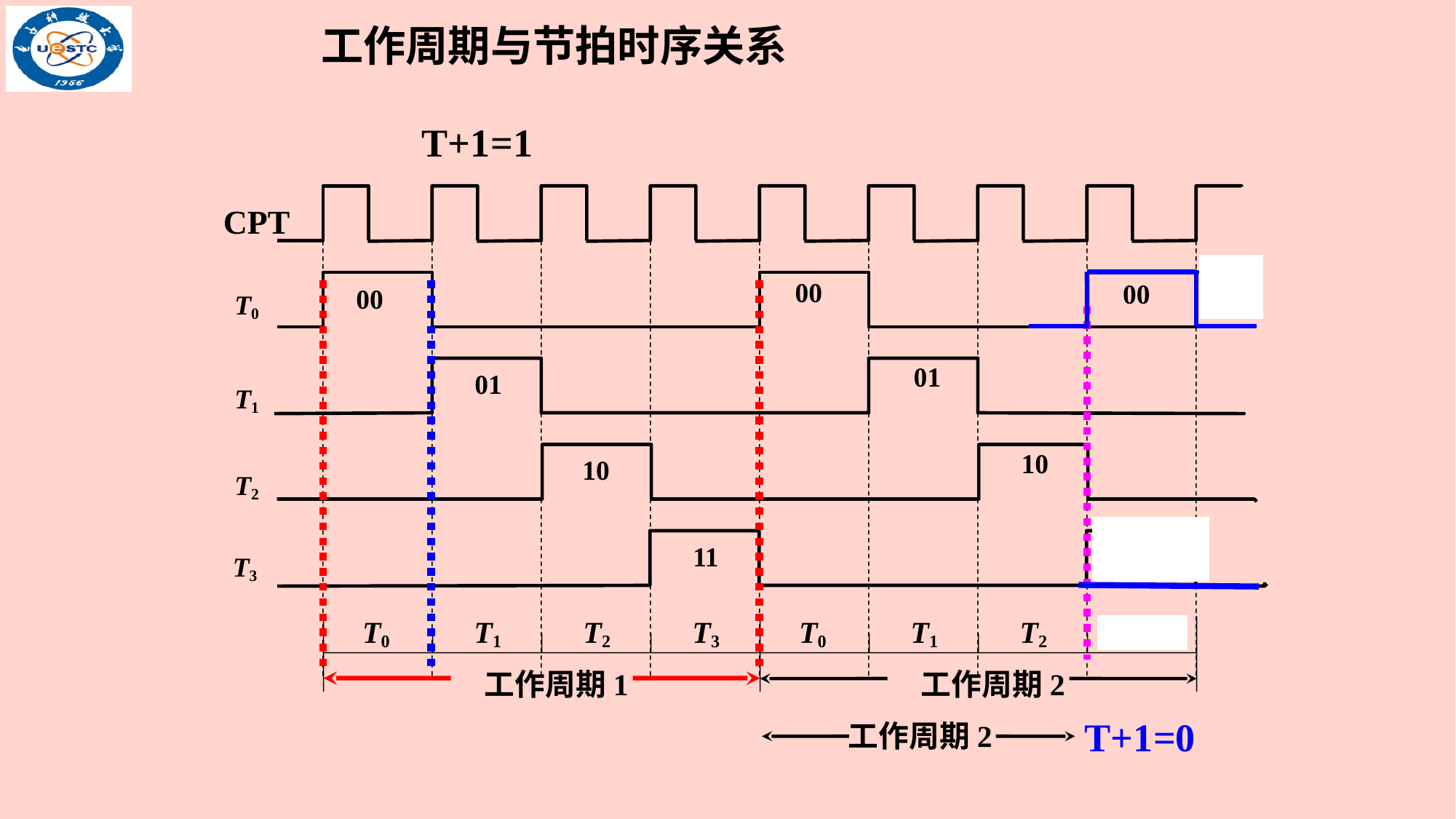

工作周期与节拍时序关系
T+1=1

CPT

00
00

00
T0
01

01
T1
10

10
T2

11

11
T3
T0
T1
T2
T3
T0
T1
T2
T3

工作周期1
工作周期2

T+1=0
工作周期2